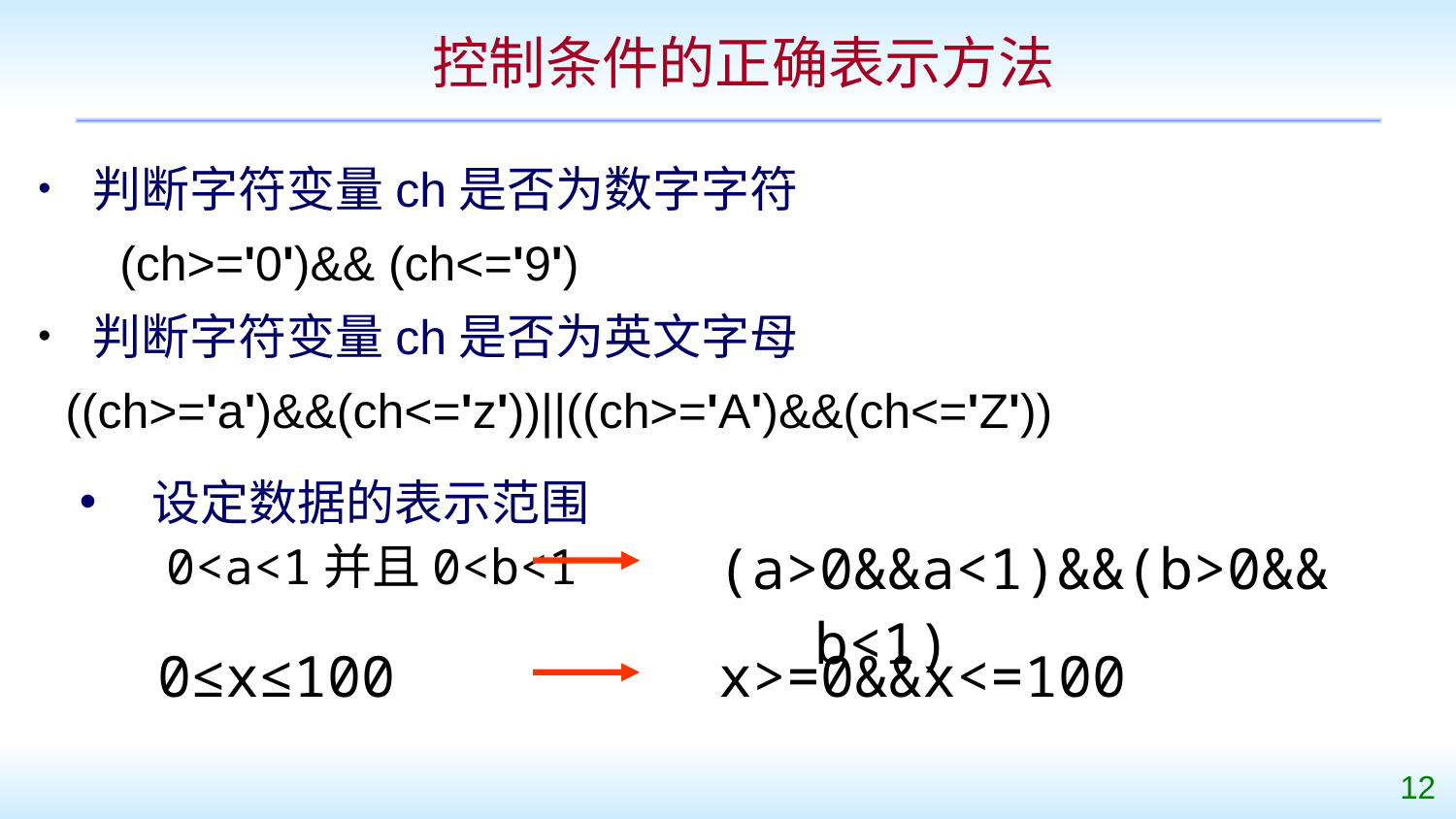

控制条件的正确表示方法
判断字符变量ch是否为数字字符
      (ch>='0')&& (ch<='9')
判断字符变量ch是否为英文字母
  ((ch>='a')&&(ch<='z'))||((ch>='A')&&(ch<='Z'))

设定数据的表示范围
   0<a<1并且0<b<1
(a>0&&a<1)&&(b>0&&b<1)

x>=0&&x<=100
0≤x≤100

12